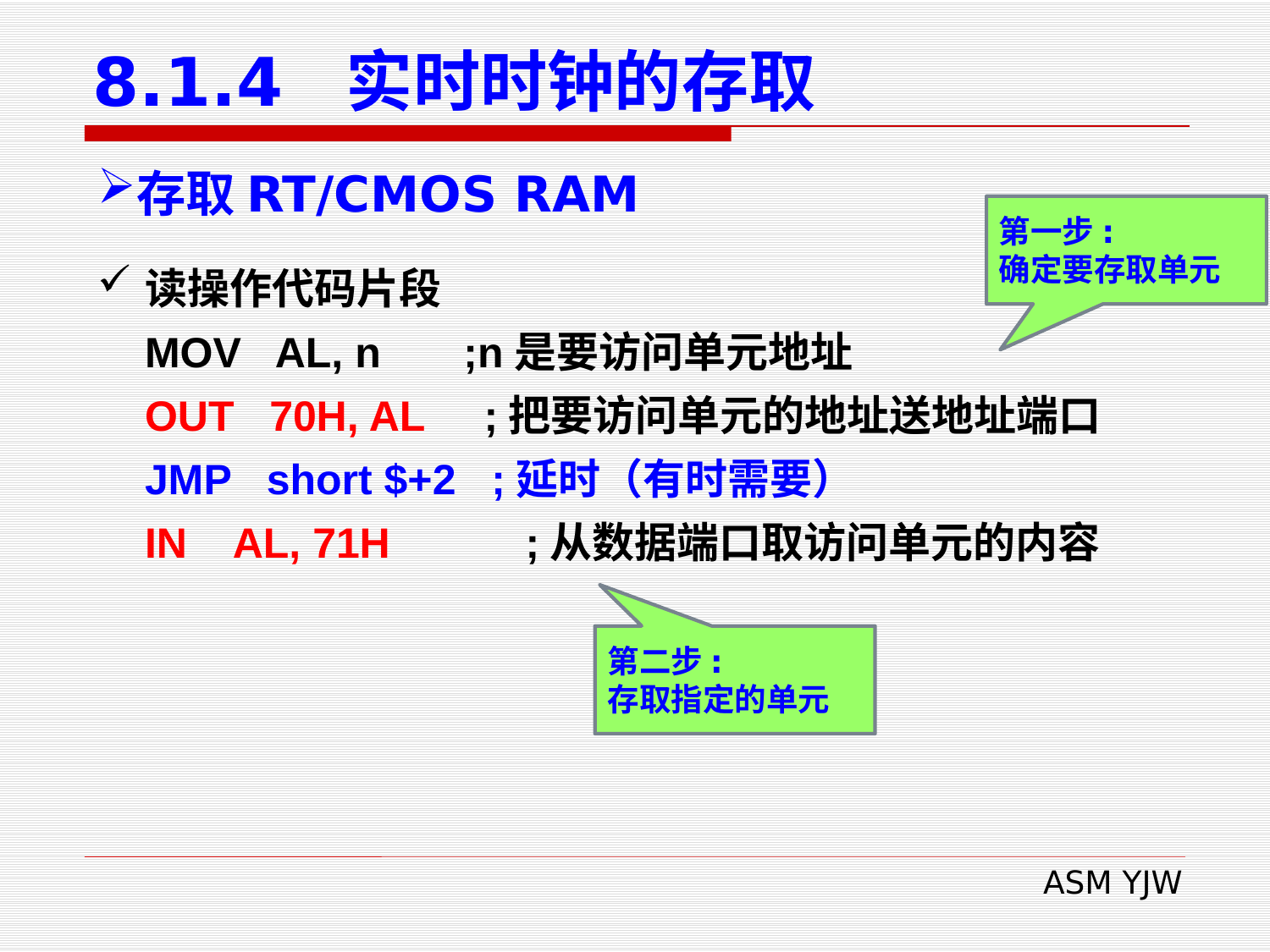

# 8.1.4  实时时钟的存取
存取RT/CMOS RAM
第一步:
确定要存取单元
读操作代码片段
    MOV   AL, n       ;n是要访问单元地址
    OUT   70H, AL     ;把要访问单元的地址送地址端口
    JMP   short $+2   ;延时（有时需要）
    IN    AL, 71H	    ;从数据端口取访问单元的内容

第二步:
存取指定的单元